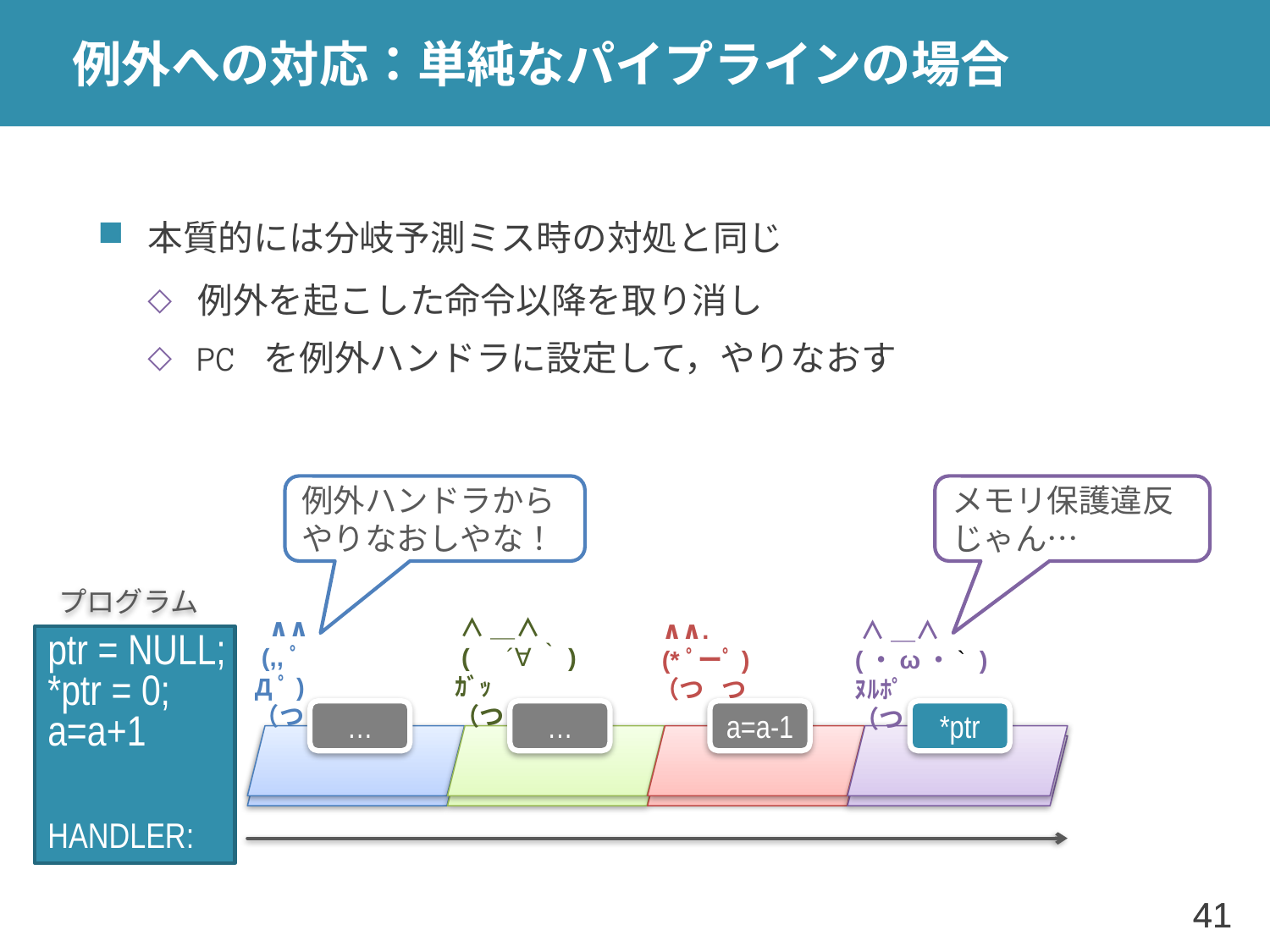

# 例外への対応：単純なパイプラインの場合
本質的には分岐予測ミス時の対処と同じ
例外を起こした命令以降を取り消し
PC を例外ハンドラに設定して，やりなおす
例外ハンドラから
やりなおしやな！
メモリ保護違反
じゃん…
プログラム
  ∧∧
 (,,ﾟДﾟ)
（つ   つ
 ∧＿∧
 (　´∀｀) ｶﾞｯ
（つ    つ
 ∧∧.
 (*ﾟーﾟ)（つ   つ
 ∧＿∧
(・ω・`  )　ﾇﾙﾎﾟ
（つ    つ
ptr = NULL;
*ptr = 0;
a=a+1
HANDLER:
…
…
a=a-1
*ptr